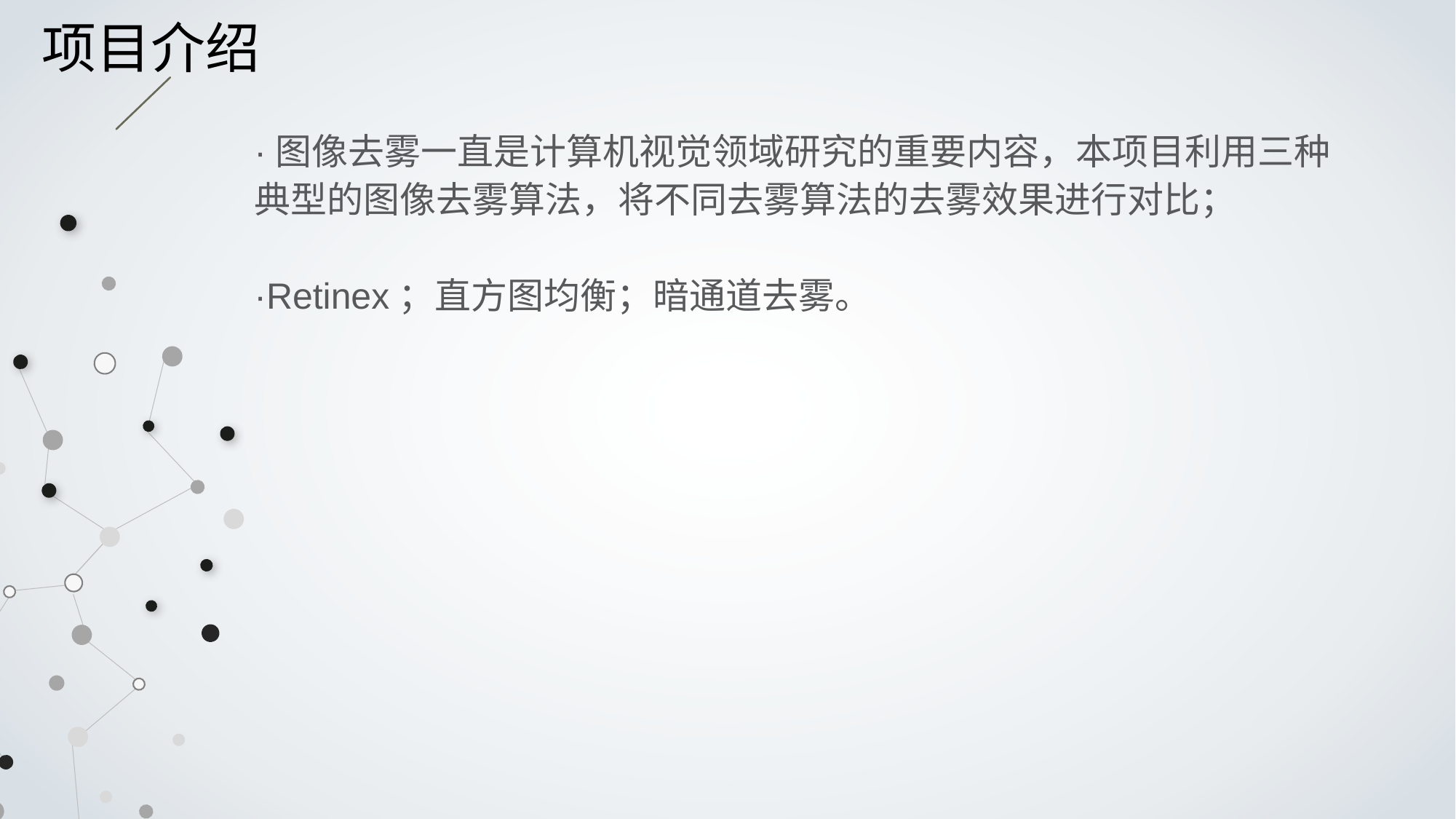

项目介绍
·图像去雾一直是计算机视觉领域研究的重要内容，本项目利用三种典型的图像去雾算法，将不同去雾算法的去雾效果进行对比；

·Retinex；直方图均衡；暗通道去雾。